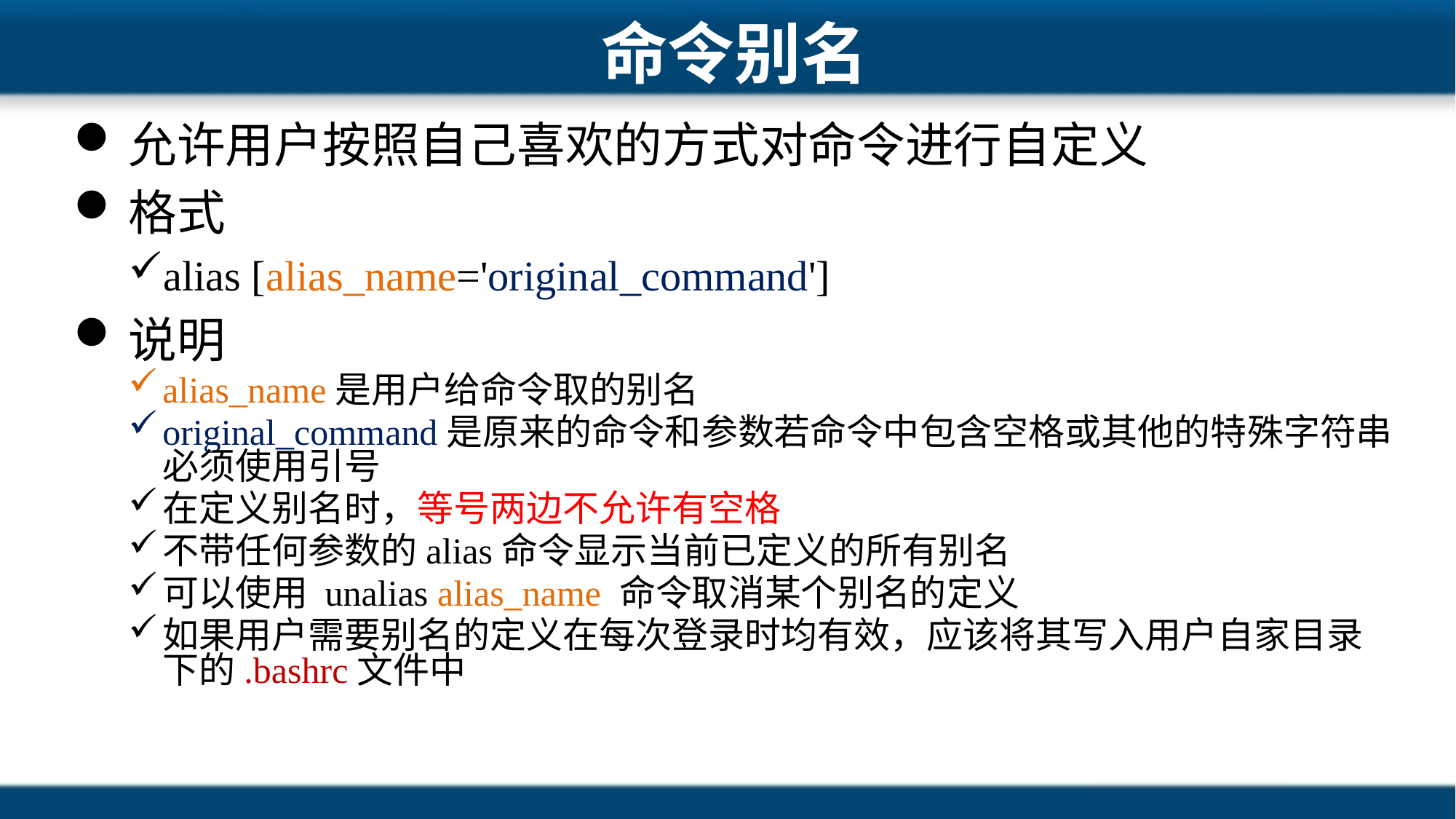

# 命令别名
允许用户按照自己喜欢的方式对命令进行自定义
格式
alias [alias_name='original_command']
说明
alias_name是用户给命令取的别名
original_command是原来的命令和参数若命令中包含空格或其他的特殊字符串必须使用引号
在定义别名时，等号两边不允许有空格
不带任何参数的alias命令显示当前已定义的所有别名
可以使用 unalias alias_name 命令取消某个别名的定义
如果用户需要别名的定义在每次登录时均有效，应该将其写入用户自家目录下的.bashrc文件中